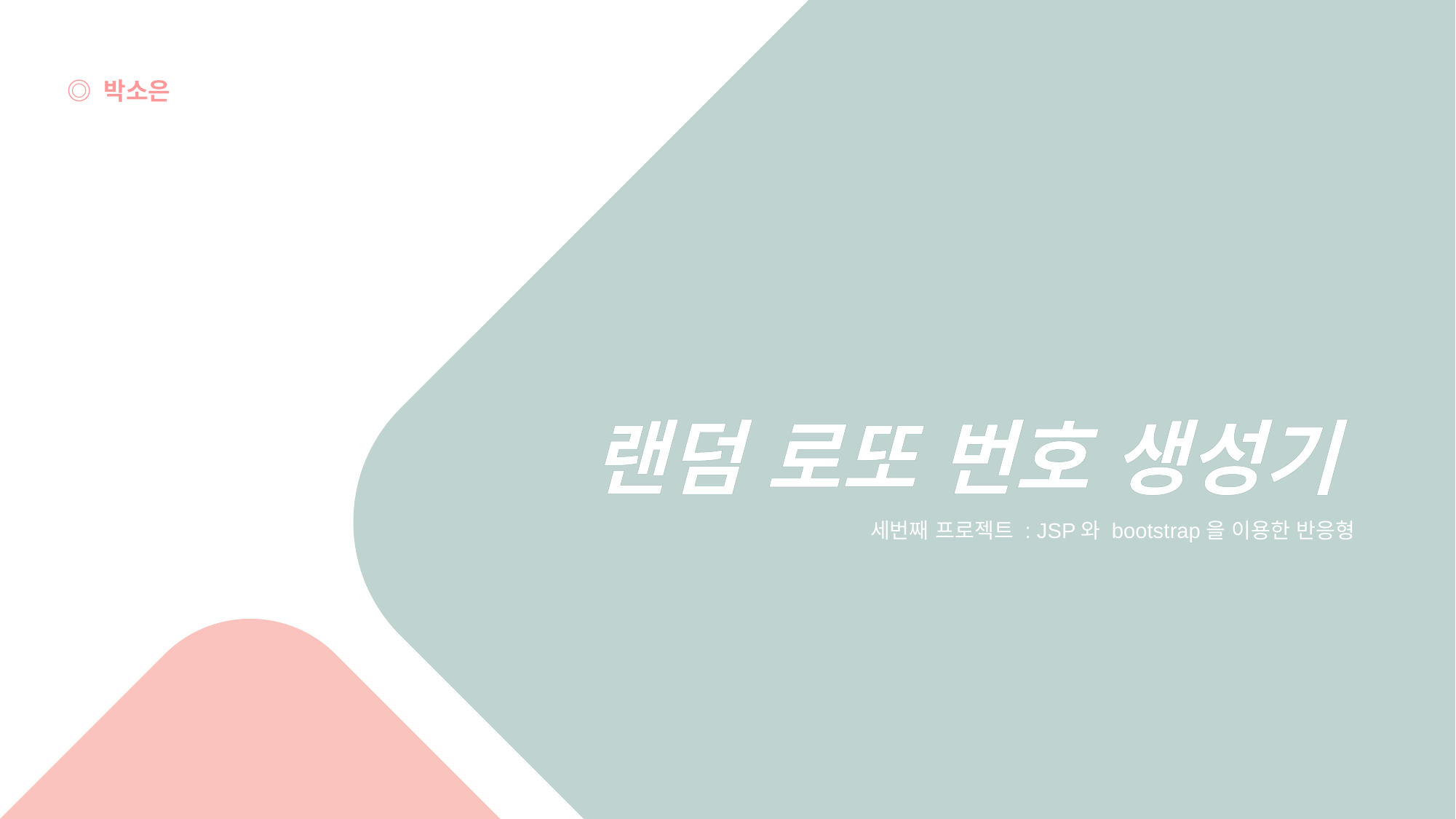

◎ 박소은
랜덤 로또 번호 생성기
세번째 프로젝트 : JSP와 bootstrap을 이용한 반응형